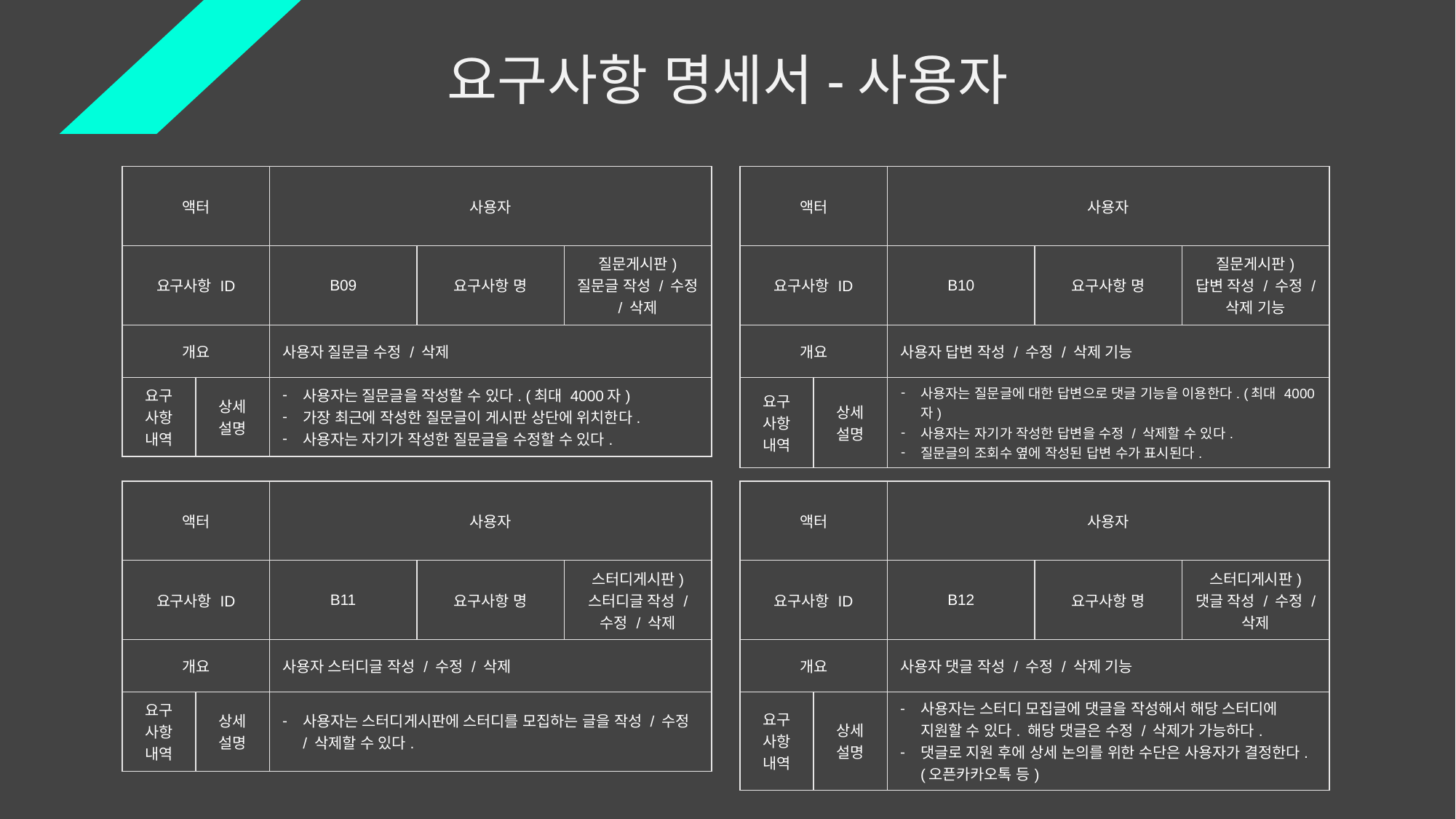

요구사항 명세서-사용자
| 액터 |  | 사용자 |  |  |
| --- | --- | --- | --- | --- |
| 요구사항 ID |  | B10 | 요구사항 명 | 질문게시판) 답변 작성 / 수정 / 삭제 기능 |
| 개요 |  | 사용자 답변 작성 / 수정 / 삭제 기능 |  |  |
| 요구 사항 내역 | 상세 설명 | 사용자는 질문글에 대한 답변으로 댓글 기능을 이용한다. (최대 4000자) 사용자는 자기가 작성한 답변을 수정 / 삭제할 수 있다. 질문글의 조회수 옆에 작성된 답변 수가 표시된다. |  |  |
| 액터 |  | 사용자 |  |  |
| --- | --- | --- | --- | --- |
| 요구사항 ID |  | B09 | 요구사항 명 | 질문게시판) 질문글 작성 / 수정 / 삭제 |
| 개요 |  | 사용자 질문글 수정 / 삭제 |  |  |
| 요구 사항 내역 | 상세 설명 | 사용자는 질문글을 작성할 수 있다. (최대 4000자) 가장 최근에 작성한 질문글이 게시판 상단에 위치한다. 사용자는 자기가 작성한 질문글을 수정할 수 있다. |  |  |
| 액터 |  | 사용자 |  |  |
| --- | --- | --- | --- | --- |
| 요구사항 ID |  | B11 | 요구사항 명 | 스터디게시판) 스터디글 작성 / 수정 / 삭제 |
| 개요 |  | 사용자 스터디글 작성 / 수정 / 삭제 |  |  |
| 요구 사항 내역 | 상세 설명 | 사용자는 스터디게시판에 스터디를 모집하는 글을 작성 / 수정 / 삭제할 수 있다. |  |  |
| 액터 |  | 사용자 |  |  |
| --- | --- | --- | --- | --- |
| 요구사항 ID |  | B12 | 요구사항 명 | 스터디게시판) 댓글 작성 / 수정 / 삭제 |
| 개요 |  | 사용자 댓글 작성 / 수정 / 삭제 기능 |  |  |
| 요구 사항 내역 | 상세 설명 | 사용자는 스터디 모집글에 댓글을 작성해서 해당 스터디에 지원할 수 있다. 해당 댓글은 수정 / 삭제가 가능하다. 댓글로 지원 후에 상세 논의를 위한 수단은 사용자가 결정한다. (오픈카카오톡 등) |  |  |